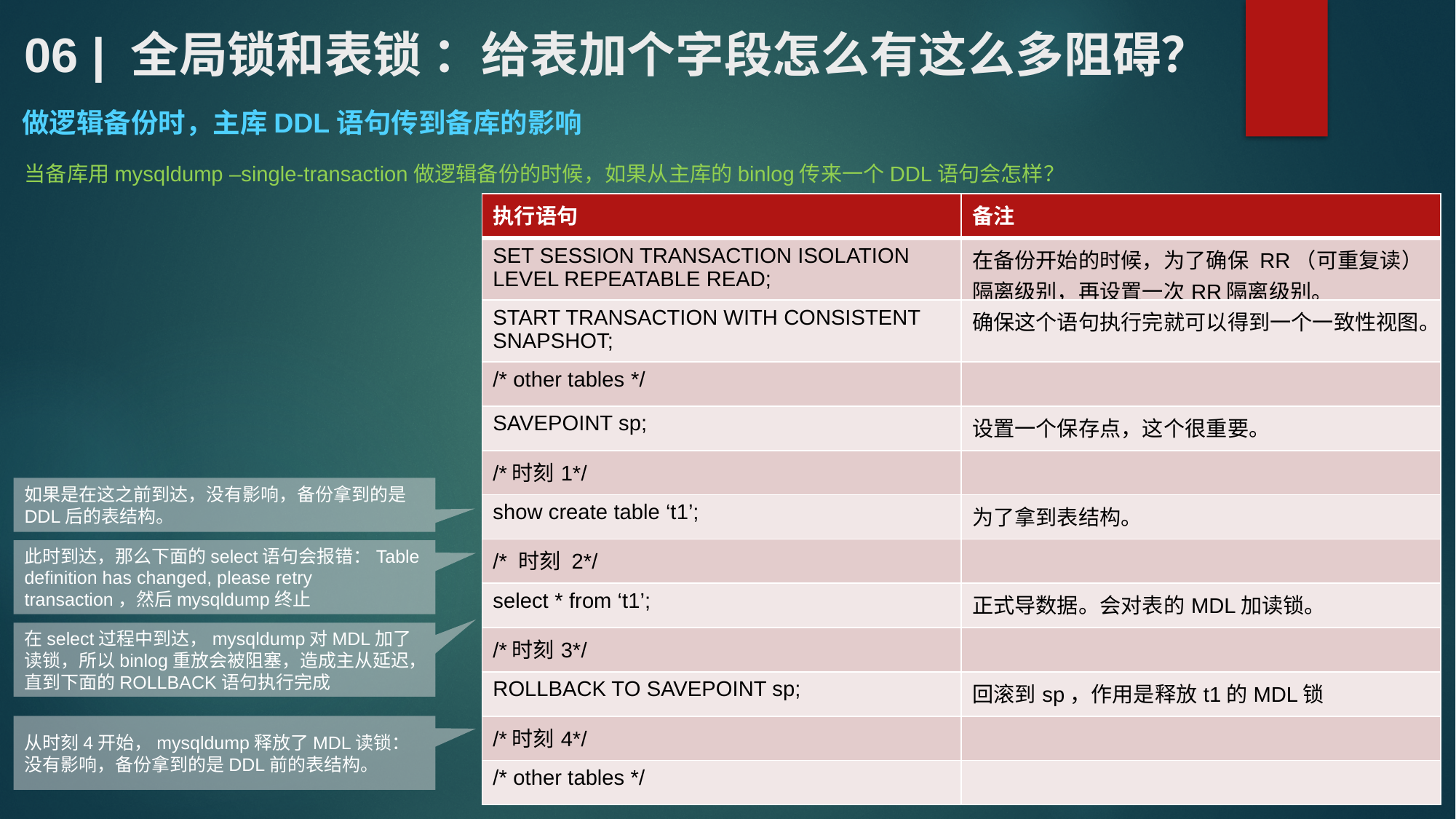

# 06 | 全局锁和表锁 ：给表加个字段怎么有这么多阻碍？
做逻辑备份时，主库DDL语句传到备库的影响
当备库用mysqldump –single-transaction做逻辑备份的时候，如果从主库的binlog传来一个DDL语句会怎样？
| 执行语句 | 备注 |
| --- | --- |
| SET SESSION TRANSACTION ISOLATION LEVEL REPEATABLE READ; | 在备份开始的时候，为了确保 RR（可重复读）隔离级别，再设置一次RR隔离级别。 |
| START TRANSACTION WITH CONSISTENT SNAPSHOT; | 确保这个语句执行完就可以得到一个一致性视图。 |
| /\* other tables \*/ |  |
| SAVEPOINT sp; | 设置一个保存点，这个很重要。 |
| /\*时刻1\*/ |  |
| show create table ‘t1’; | 为了拿到表结构。 |
| /\* 时刻 2\*/ |  |
| select \* from ‘t1’; | 正式导数据。会对表的MDL加读锁。 |
| /\*时刻3\*/ |  |
| ROLLBACK TO SAVEPOINT sp; | 回滚到sp，作用是释放t1的MDL锁 |
| /\*时刻4\*/ |  |
| /\* other tables \*/ |  |
如果是在这之前到达，没有影响，备份拿到的是DDL后的表结构。
此时到达，那么下面的select语句会报错：Table definition has changed, please retry transaction，然后mysqldump终止
在select过程中到达，mysqldump对MDL加了读锁，所以binlog重放会被阻塞，造成主从延迟，直到下面的ROLLBACK语句执行完成
从时刻4开始，mysqldump释放了MDL读锁：
没有影响，备份拿到的是DDL前的表结构。